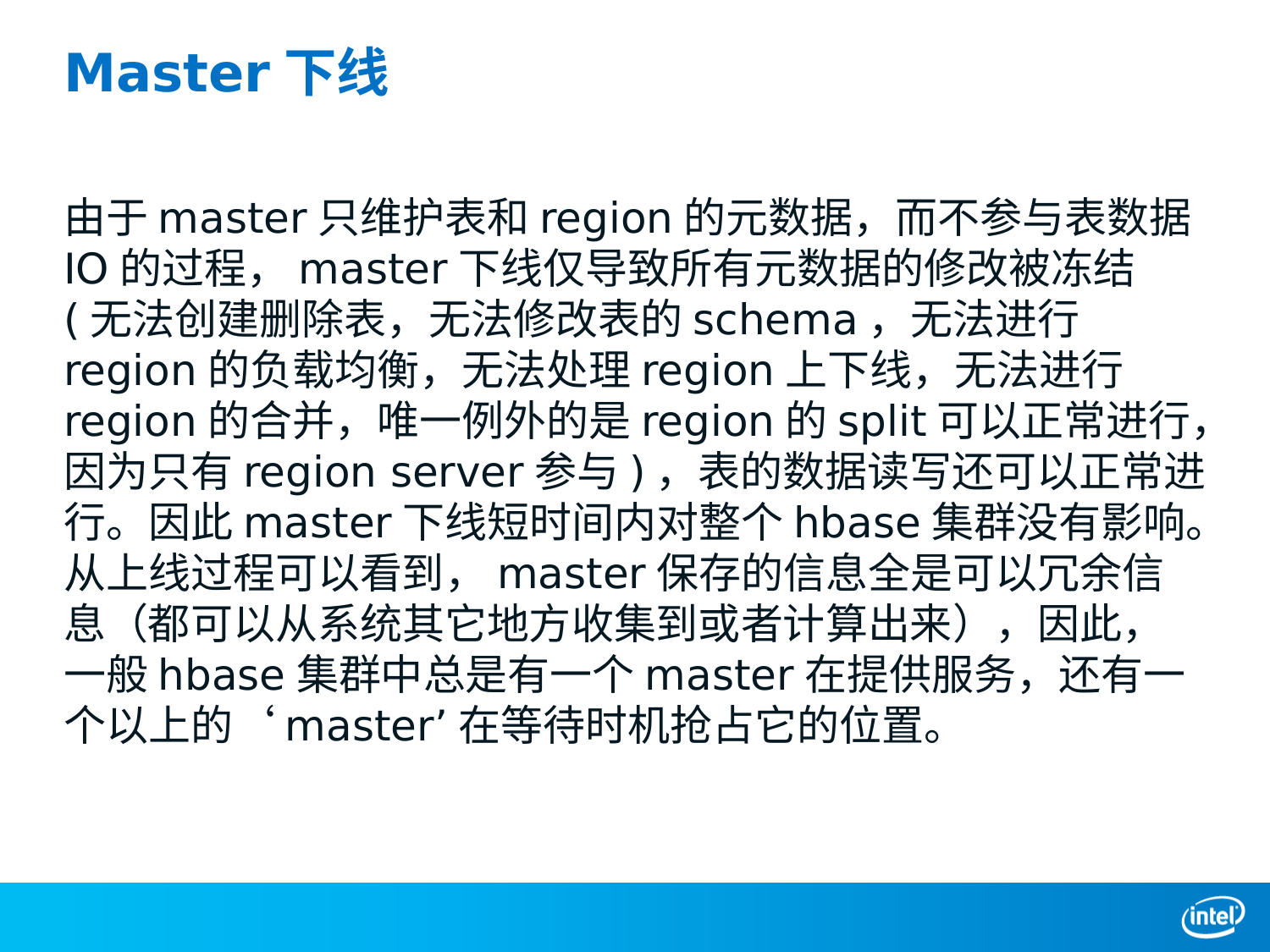

# Master下线
由于master只维护表和region的元数据，而不参与表数据IO的过程，master下线仅导致所有元数据的修改被冻结(无法创建删除表，无法修改表的schema，无法进行region的负载均衡，无法处理region上下线，无法进行region的合并，唯一例外的是region的split可以正常进行，因为只有region server参与)，表的数据读写还可以正常进行。因此master下线短时间内对整个hbase集群没有影响。从上线过程可以看到，master保存的信息全是可以冗余信息（都可以从系统其它地方收集到或者计算出来），因此，一般hbase集群中总是有一个master在提供服务，还有一个以上的‘master’在等待时机抢占它的位置。